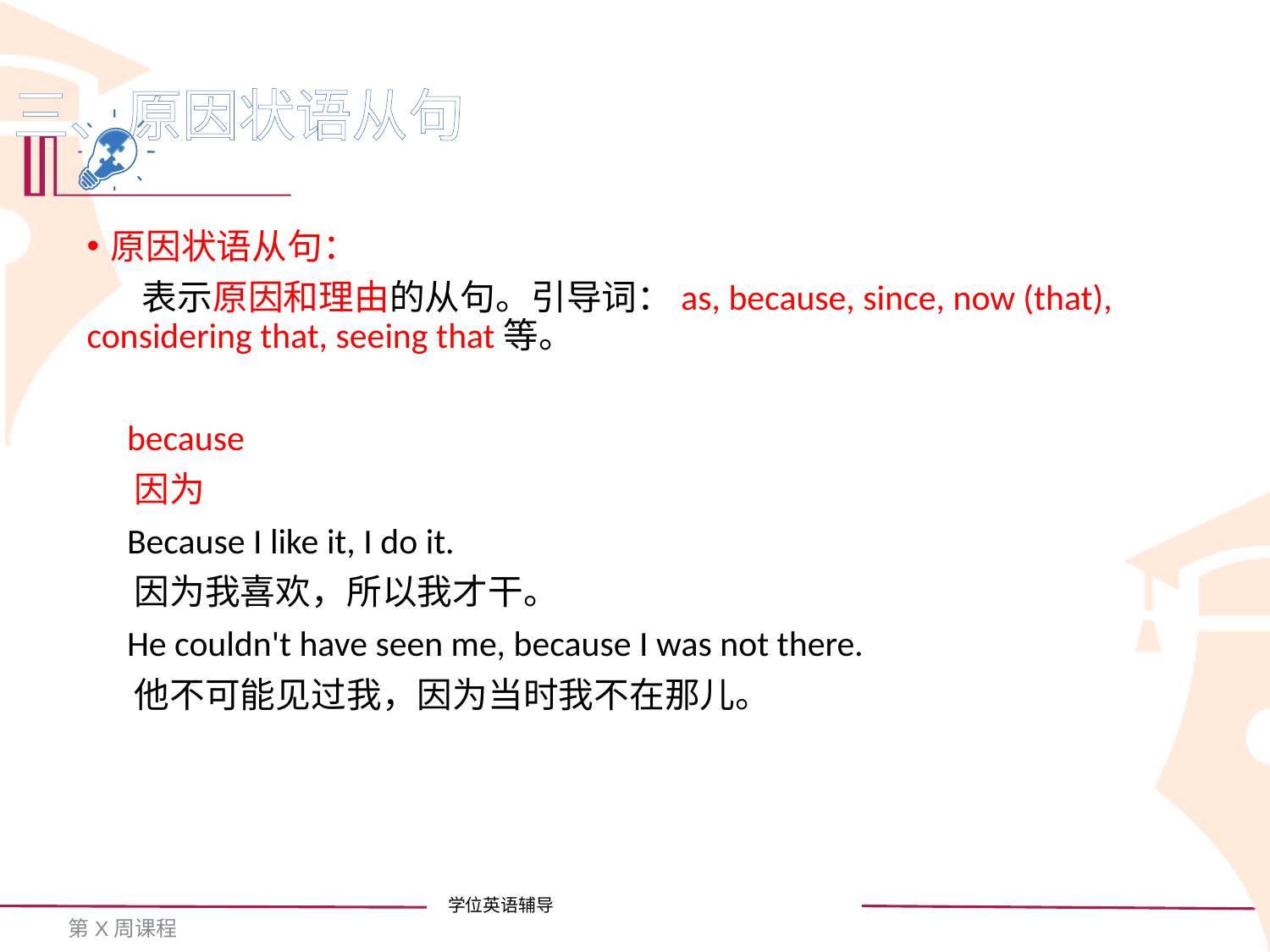

三、原因状语从句

原因状语从句：
      表示原因和理由的从句。引导词：as, because, since, now (that), considering that, seeing that等。

     because
     因为
     Because I like it, I do it.
     因为我喜欢，所以我才干。
     He couldn't have seen me, because I was not there.
     他不可能见过我，因为当时我不在那儿。